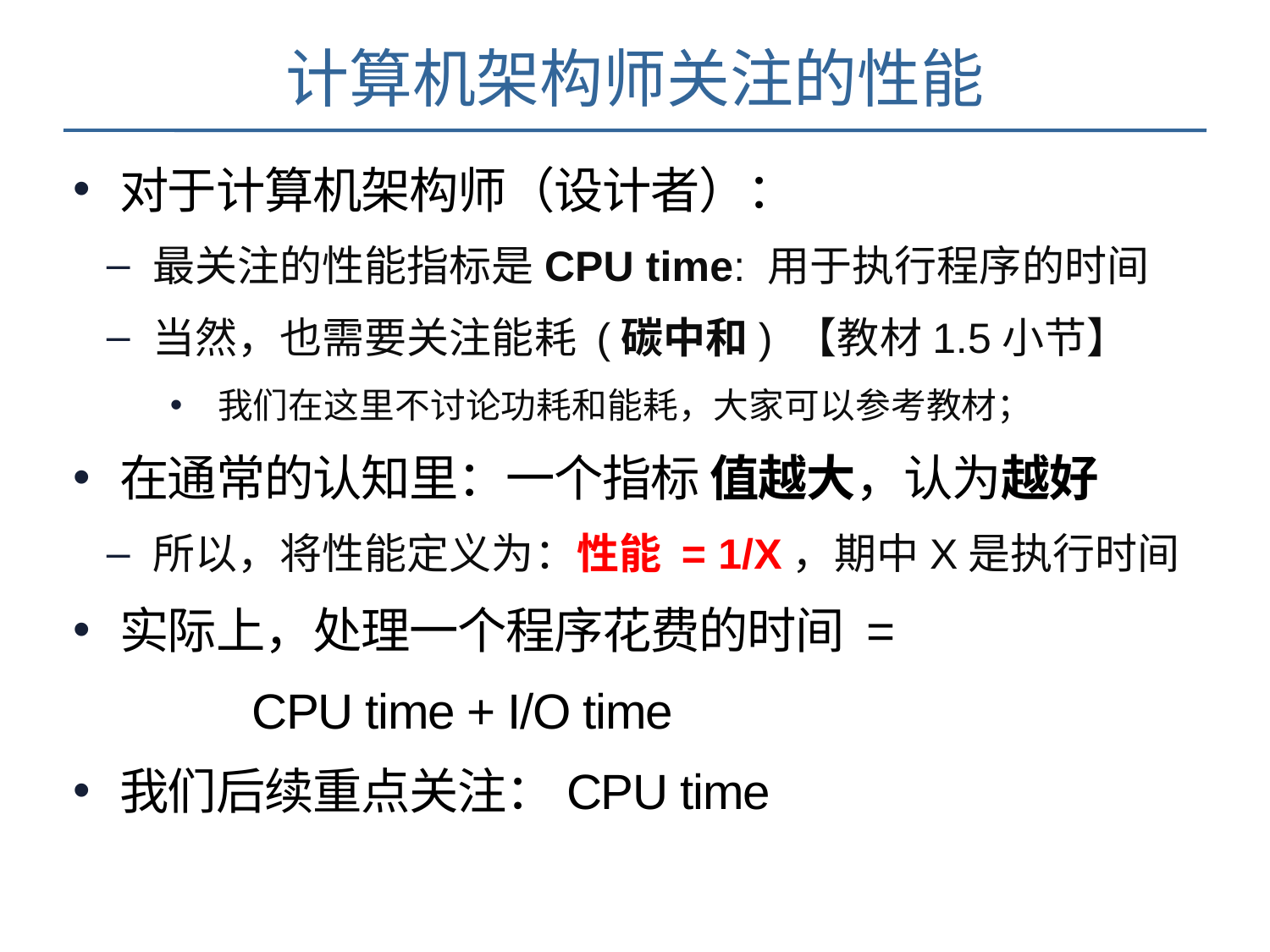

# 计算机架构师关注的性能
对于计算机架构师（设计者）：
最关注的性能指标是CPU time: 用于执行程序的时间
当然，也需要关注能耗 (碳中和) 【教材1.5小节】
我们在这里不讨论功耗和能耗，大家可以参考教材；
在通常的认知里：一个指标 值越大，认为越好
所以，将性能定义为：性能 = 1/X，期中X是执行时间
实际上，处理一个程序花费的时间 =
              CPU time + I/O time
我们后续重点关注：CPU time